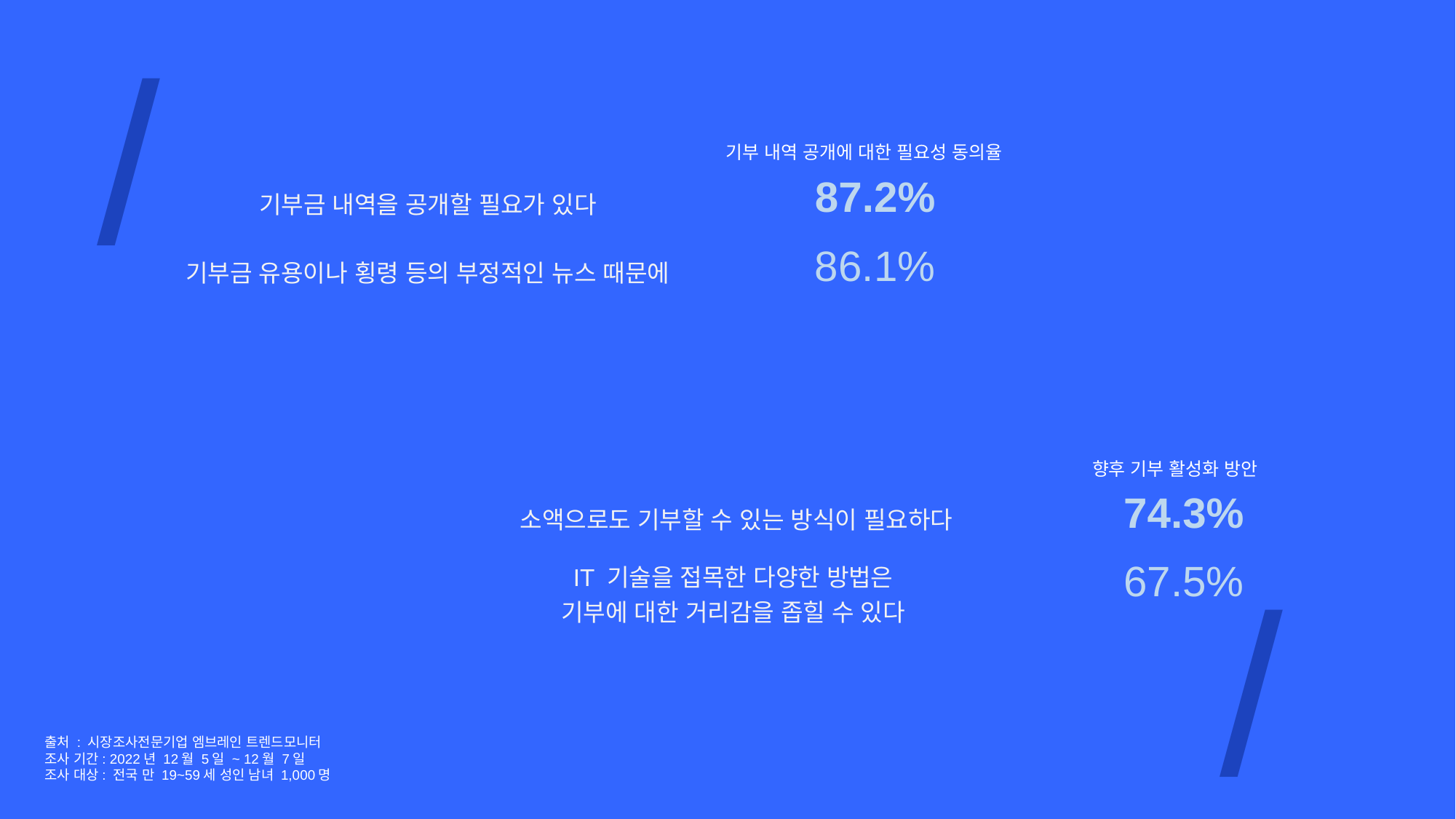

기부에 거부감이 있다면?
/
기부 내역 공개에 대한 필요성 동의율
| 기부금 내역을 공개할 필요가 있다 | 87.2% |
| --- | --- |
| 기부금 유용이나 횡령 등의 부정적인 뉴스 때문에 | 86.1% |
기부 활성화를 위해서는?
향후 기부 활성화 방안
| 소액으로도 기부할 수 있는 방식이 필요하다 | 74.3% |
| --- | --- |
| IT 기술을 접목한 다양한 방법은 기부에 대한 거리감을 좁힐 수 있다 | 67.5% |
/
출처 : 시장조사전문기업 엠브레인 트렌드모니터
조사 기간: 2022년 12월 5일 ~ 12월 7일
조사 대상: 전국 만 19~59세 성인 남녀 1,000명